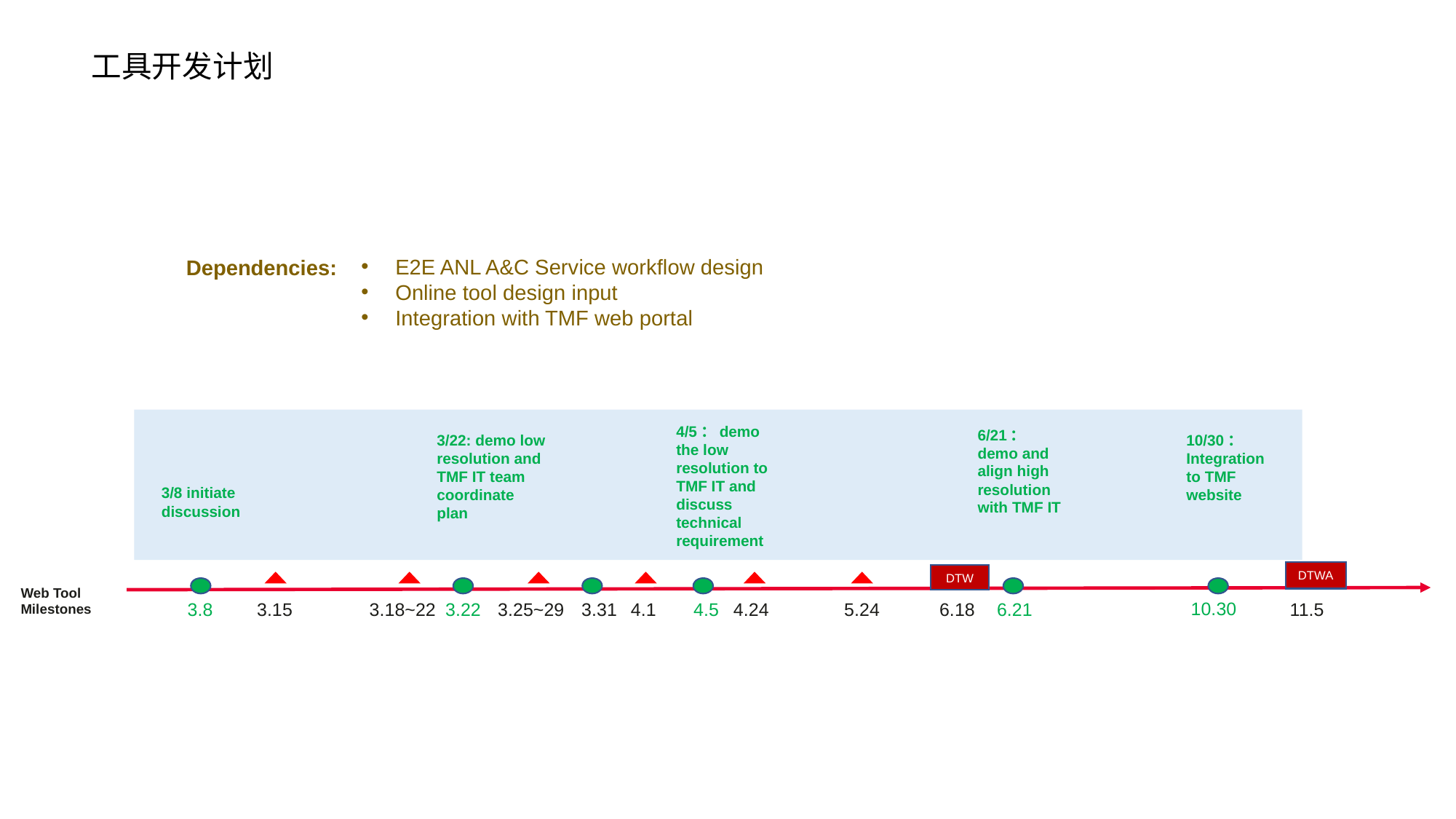

工具开发计划
E2E ANL A&C Service workflow design
Online tool design input
Integration with TMF web portal
Dependencies:

4/5：demo the low resolution to TMF IT and discuss technical requirement
6/21： demo and align high resolution with TMF IT
3/22: demo low resolution and  TMF IT team coordinate plan
10/30：Integration to TMF website
3/8 initiate discussion
DTWA
DTW

Web Tool Milestones
10.30
3.8
3.15
3.18~22
3.22
3.25~29
3.31
4.1
4.5
4.24
5.24
6.18
6.21
11.5